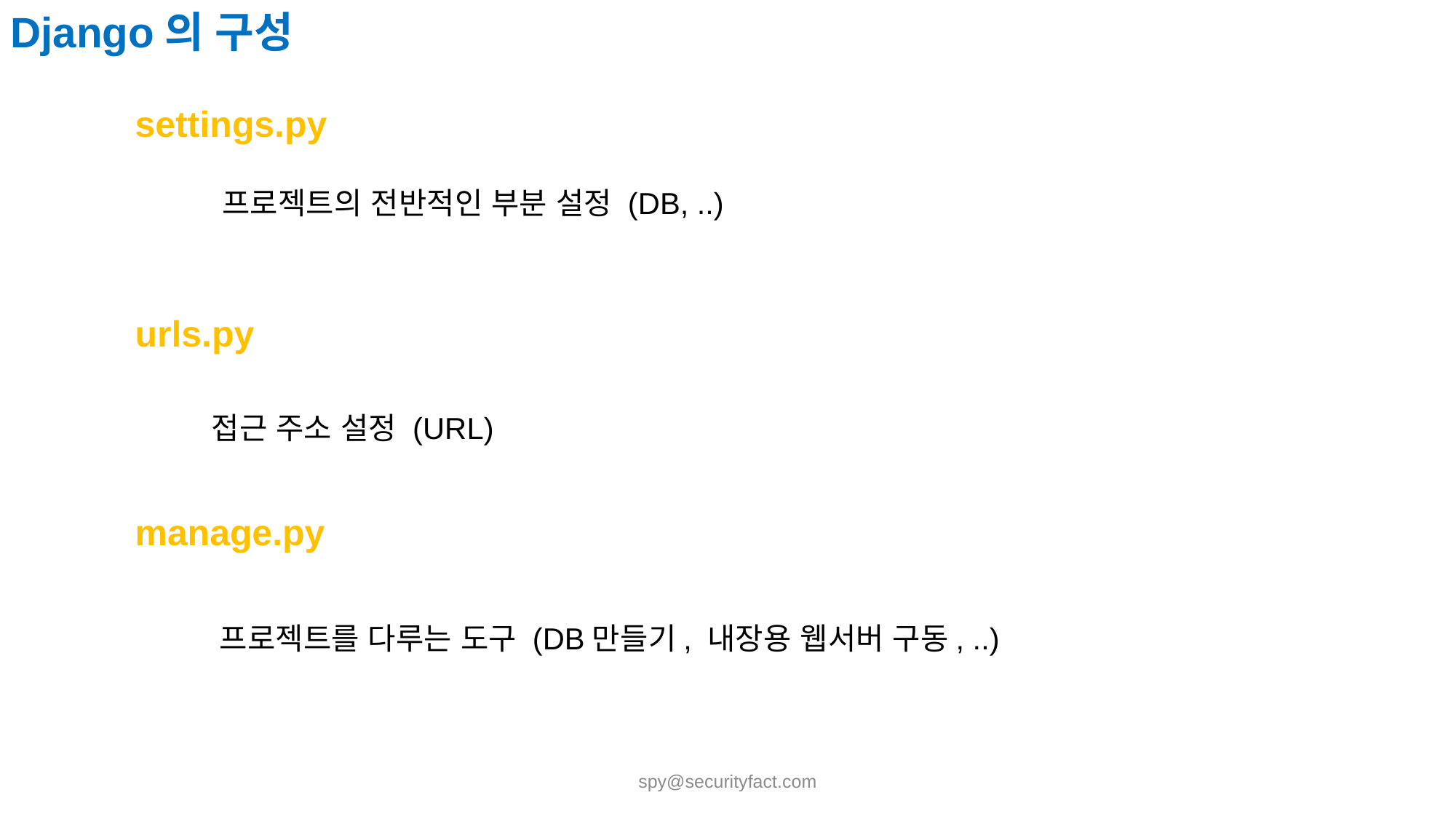

Django의 구성
settings.py
프로젝트의 전반적인 부분 설정 (DB, ..)
urls.py
접근 주소 설정 (URL)
manage.py
프로젝트를 다루는 도구 (DB만들기, 내장용 웹서버 구동, ..)
spy@securityfact.com